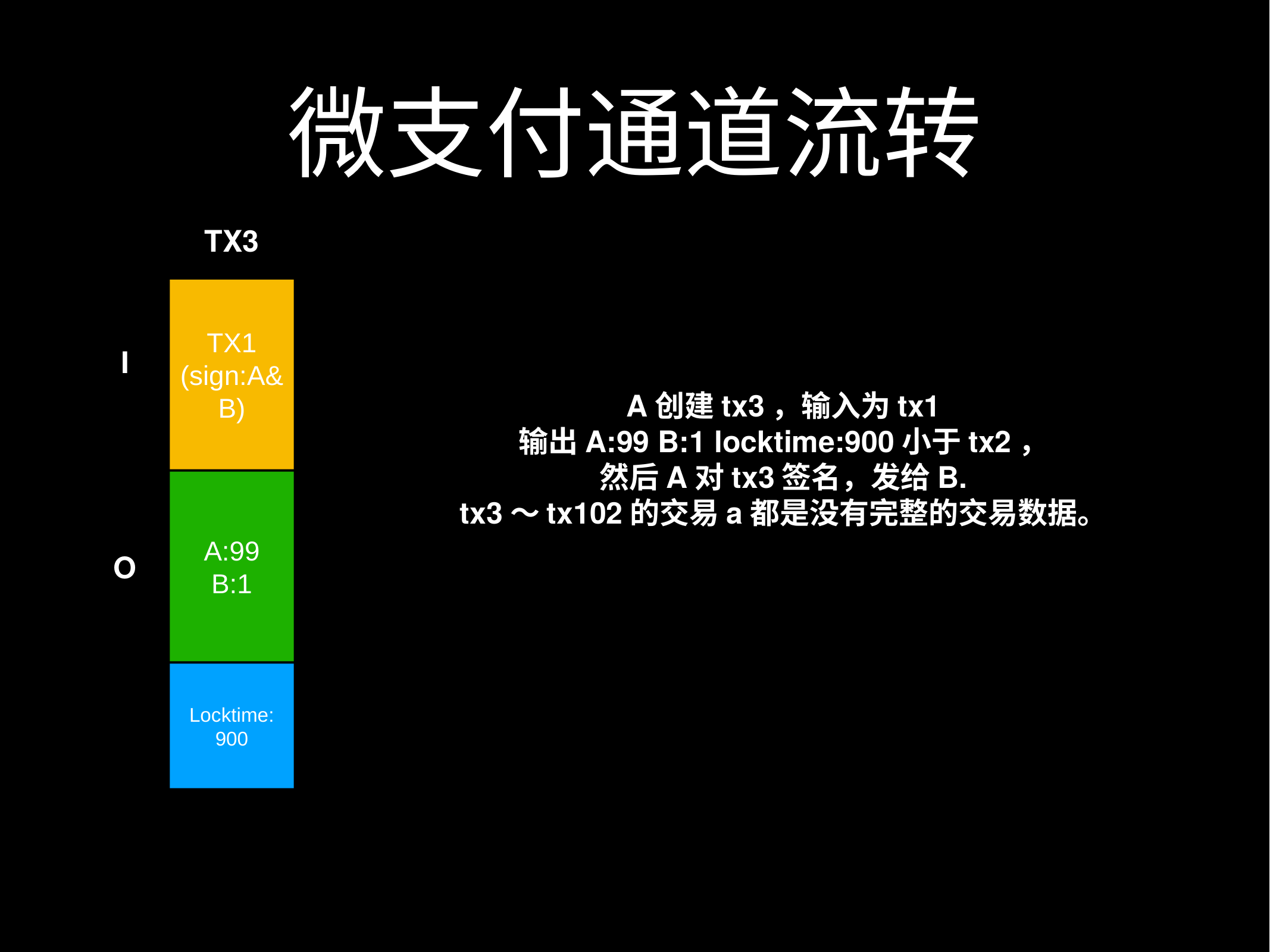

# 微支付通道流转
TX3
TX1
(sign:A&B)
I
A:99
B:1
O
Locktime:
900
A创建tx3，输入为tx1
输出A:99 B:1 locktime:900小于tx2，
然后A对tx3签名，发给B.
tx3～tx102的交易a都是没有完整的交易数据。